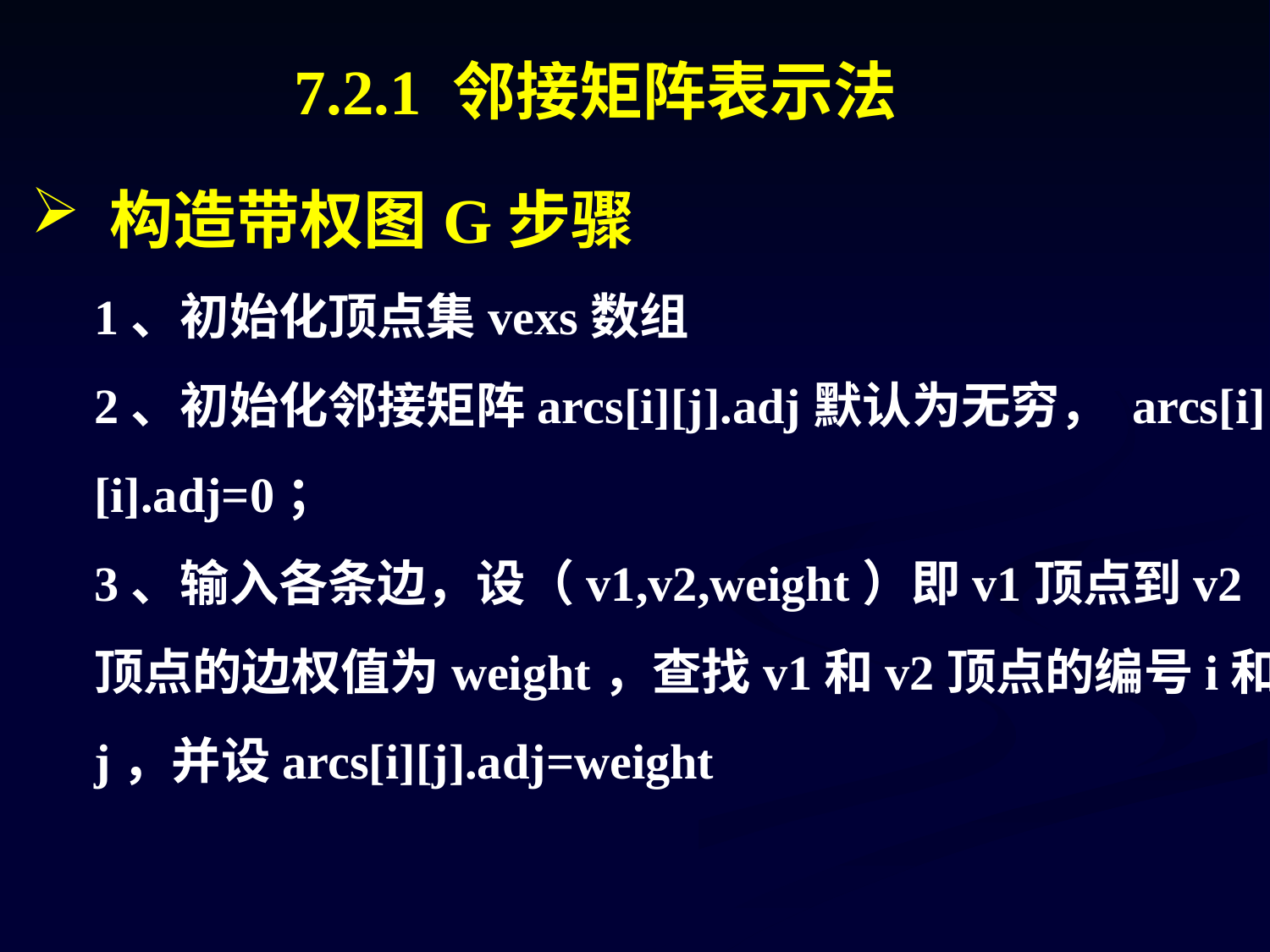

7.2.1 邻接矩阵表示法
构造带权图G步骤
1、初始化顶点集vexs数组
2、初始化邻接矩阵arcs[i][j].adj默认为无穷， arcs[i][i].adj=0；
3、输入各条边，设（v1,v2,weight）即v1顶点到v2顶点的边权值为weight，查找v1和v2顶点的编号i和j，并设arcs[i][j].adj=weight